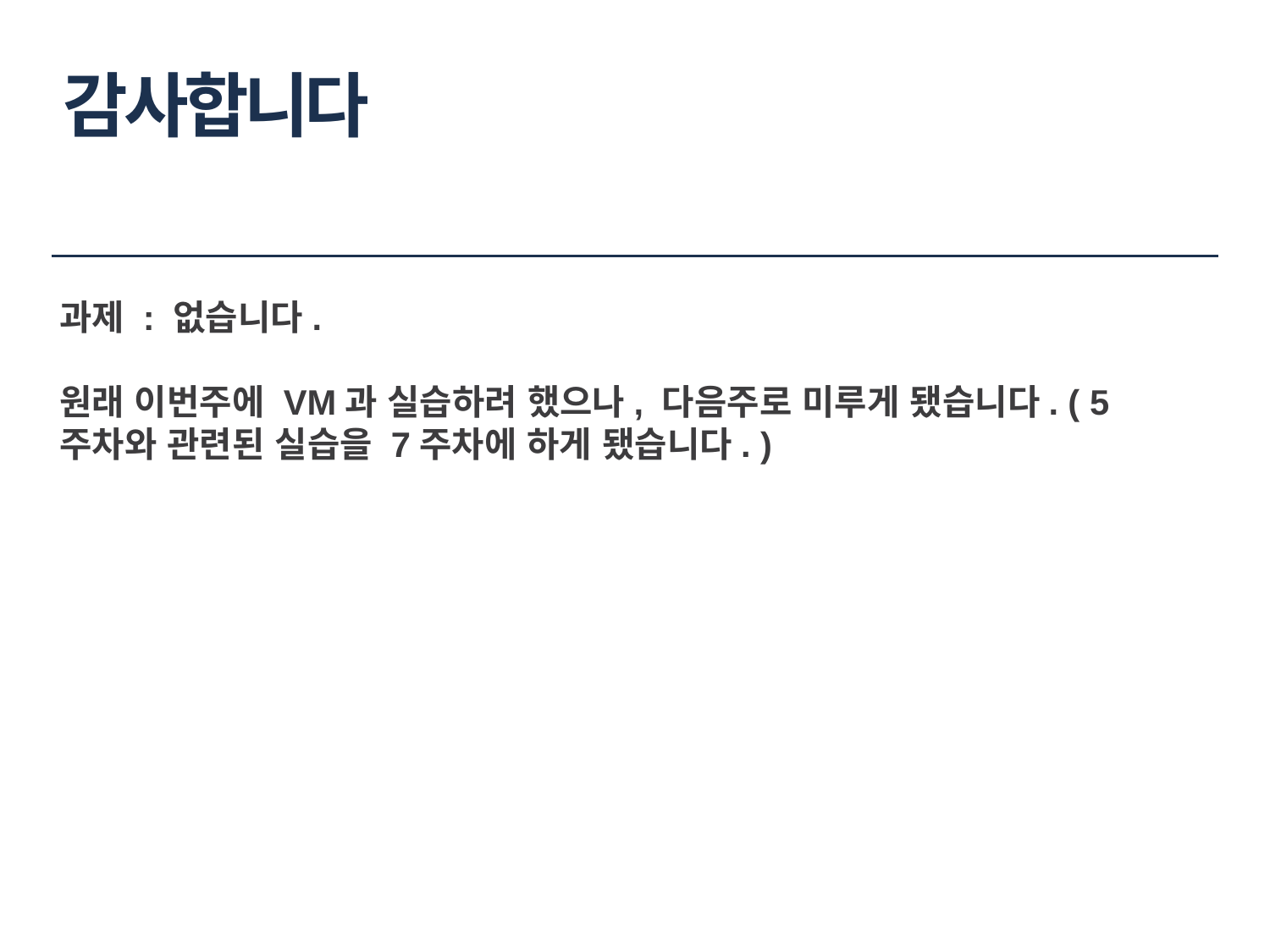

# 감사합니다
과제 : 없습니다.

원래 이번주에 VM과 실습하려 했으나, 다음주로 미루게 됐습니다. ( 5주차와 관련된 실습을 7주차에 하게 됐습니다. )